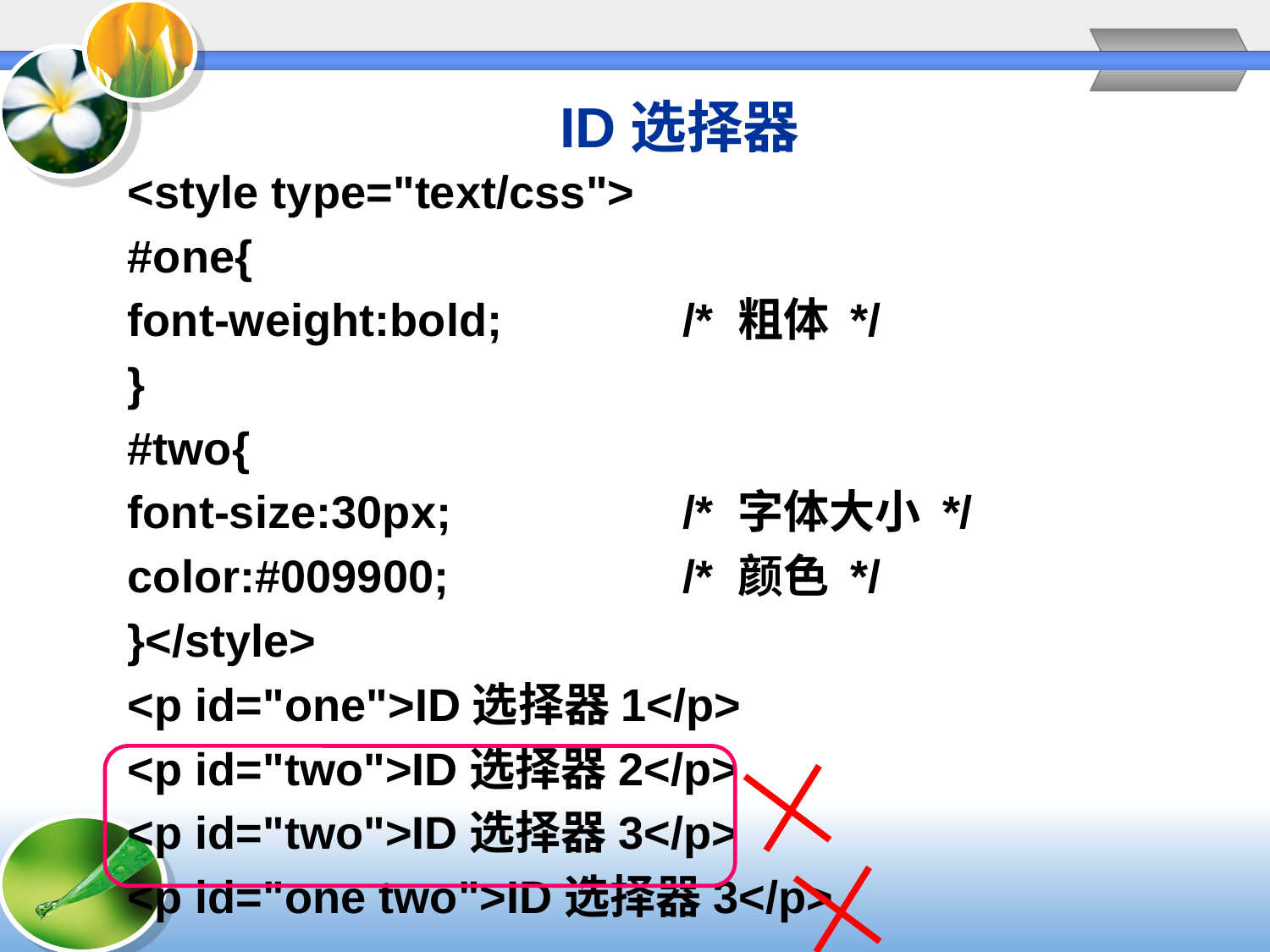

# ID选择器
<style type="text/css">
#one{
font-weight:bold;		/* 粗体 */
}
#two{
font-size:30px;		/* 字体大小 */
color:#009900;		/* 颜色 */
}</style>
<p id="one">ID选择器1</p>
<p id="two">ID选择器2</p>
<p id="two">ID选择器3</p>
<p id="one two">ID选择器3</p>